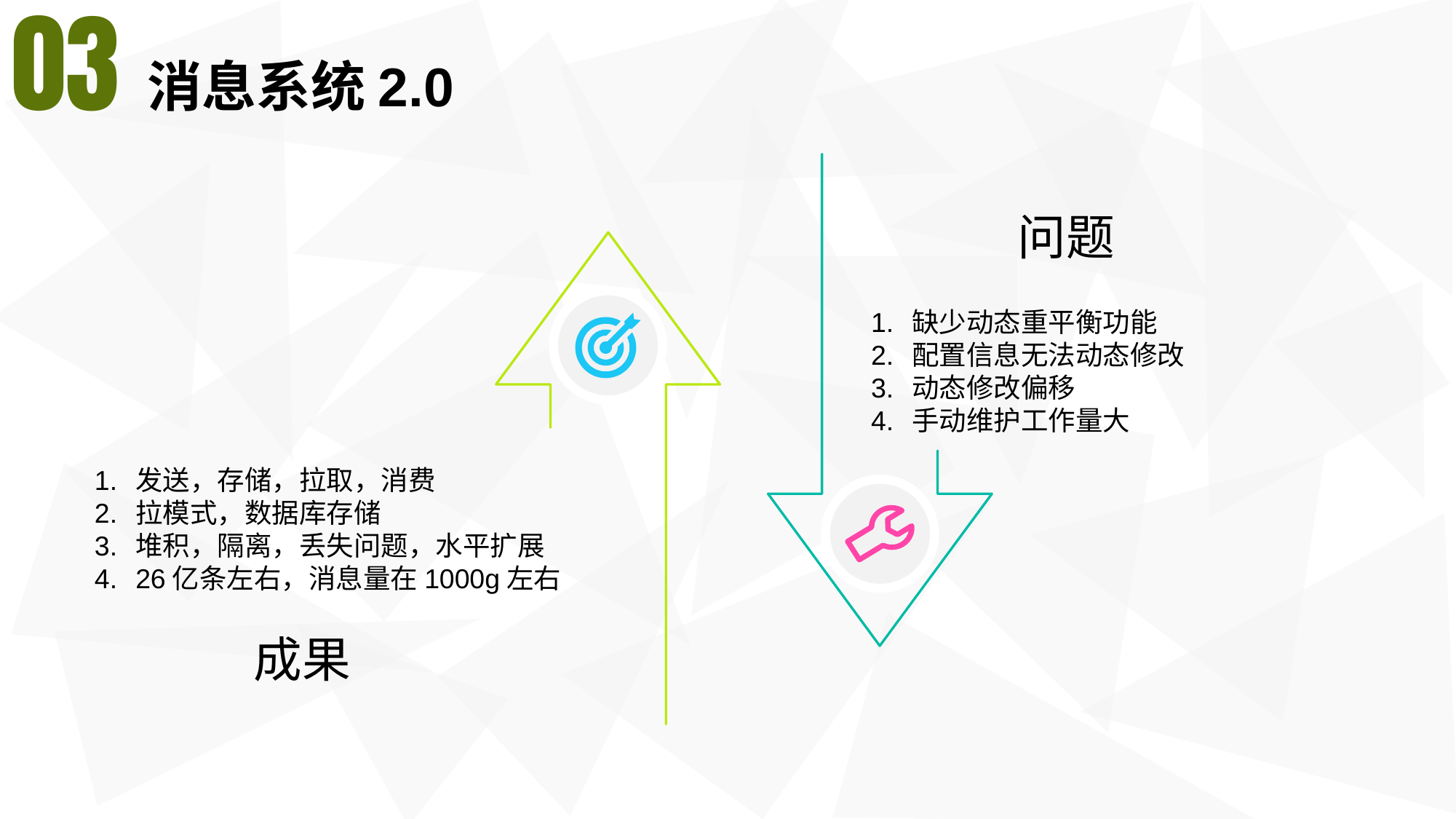

03
消息系统2.0

问题

缺少动态重平衡功能
配置信息无法动态修改
动态修改偏移
手动维护工作量大
发送，存储，拉取，消费
拉模式，数据库存储
堆积，隔离，丢失问题，水平扩展
26亿条左右，消息量在1000g左右
成果